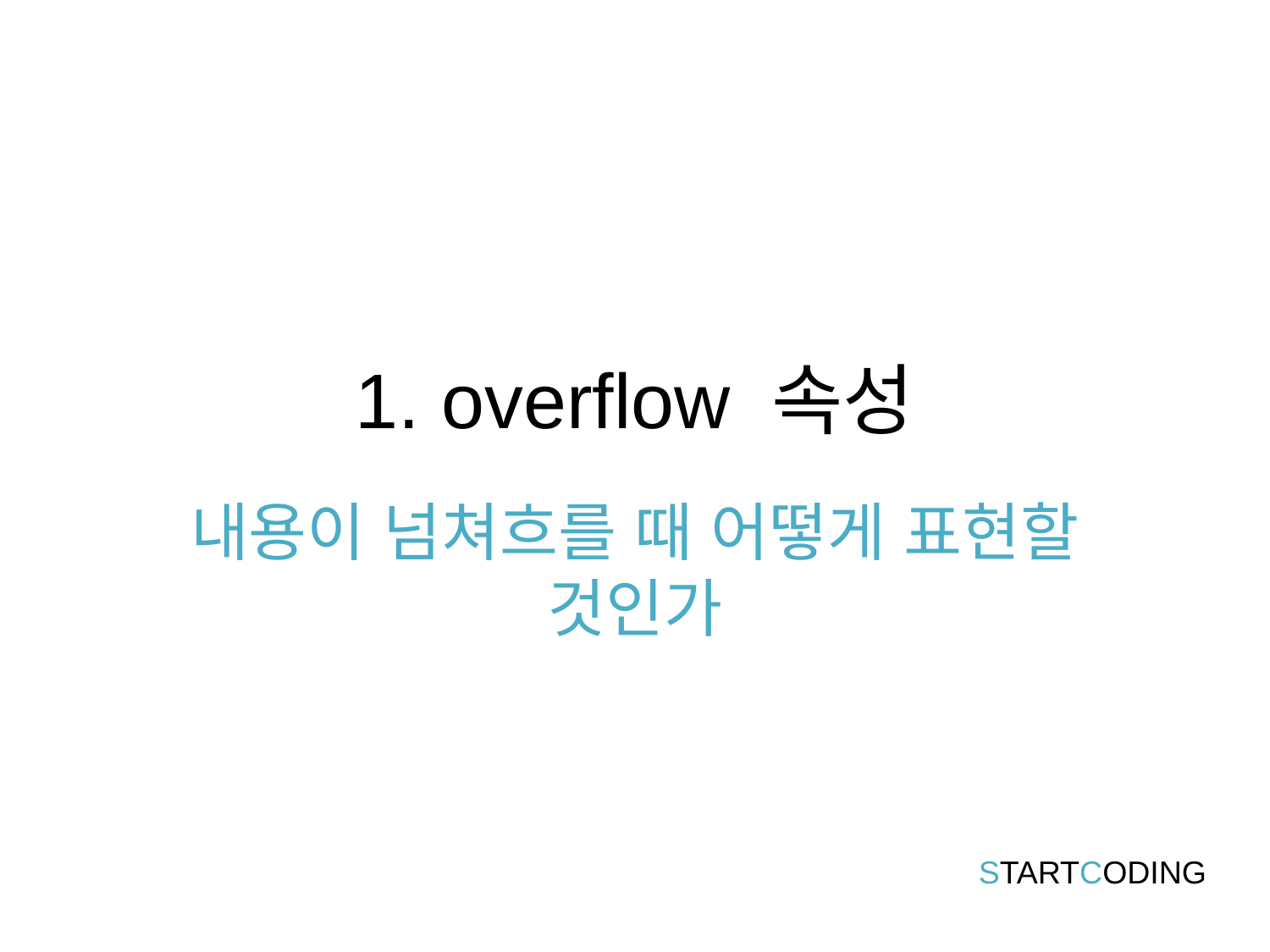

# 1. overflow 속성
내용이 넘쳐흐를 때 어떻게 표현할 것인가
STARTCODING